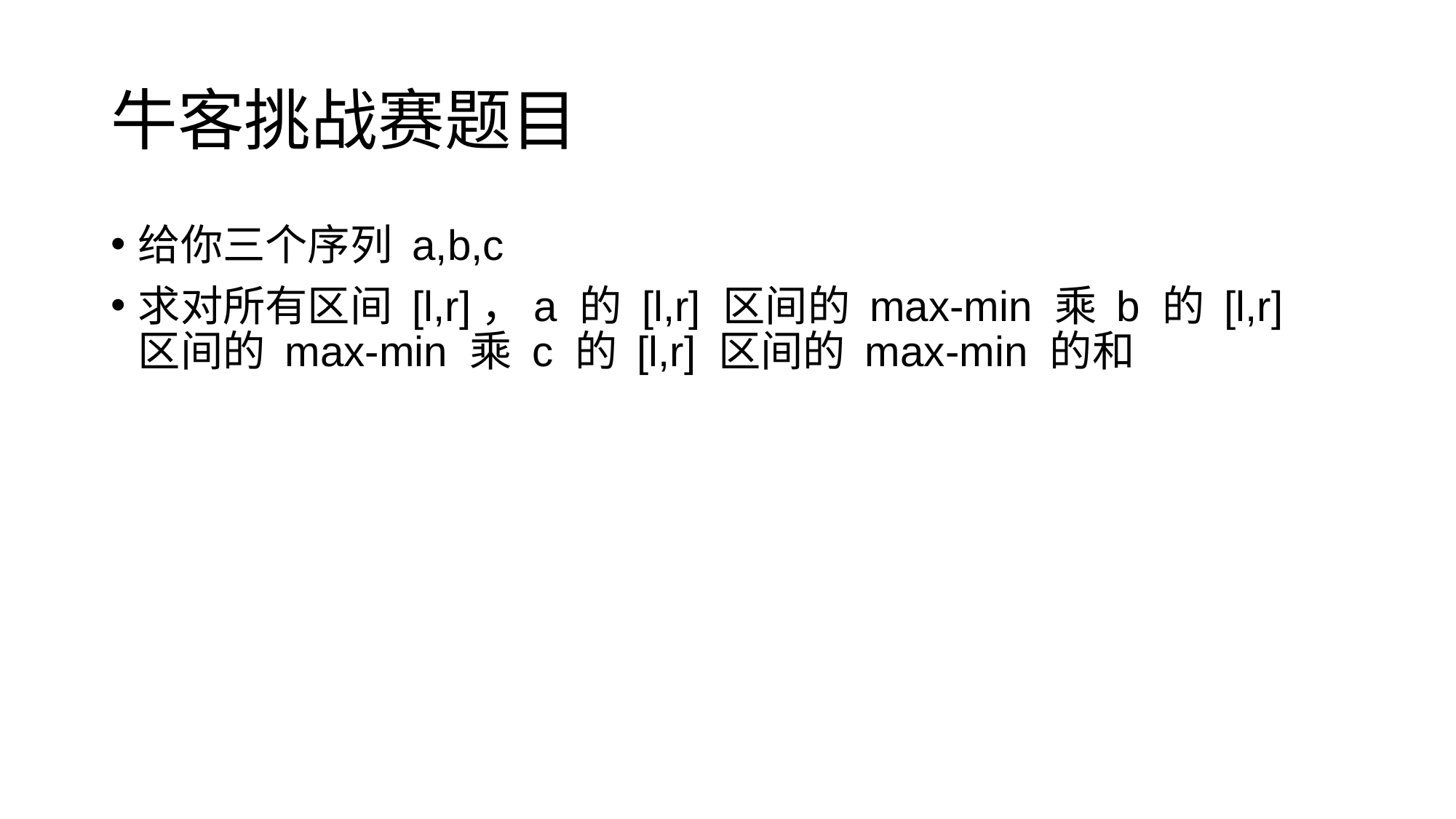

# 牛客挑战赛题目
给你三个序列 a,b,c
求对所有区间 [l,r]，a 的 [l,r] 区间的 max-min 乘 b 的 [l,r] 区间的 max-min 乘 c 的 [l,r] 区间的 max-min 的和